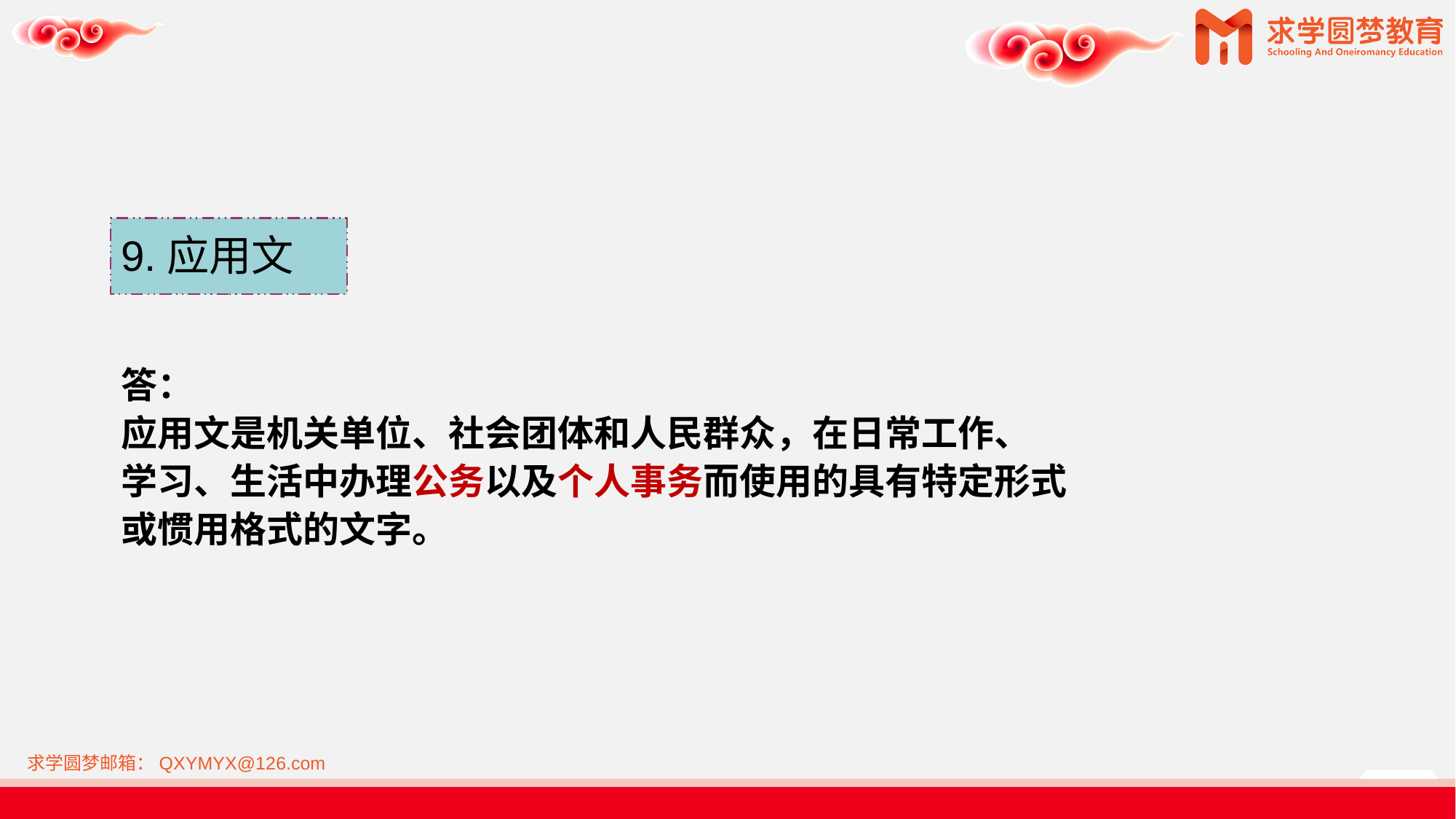

9.应用文
答：
应用文是机关单位、社会团体和人民群众，在日常工作、
学习、生活中办理公务以及个人事务而使用的具有特定形式
或惯用格式的文字。